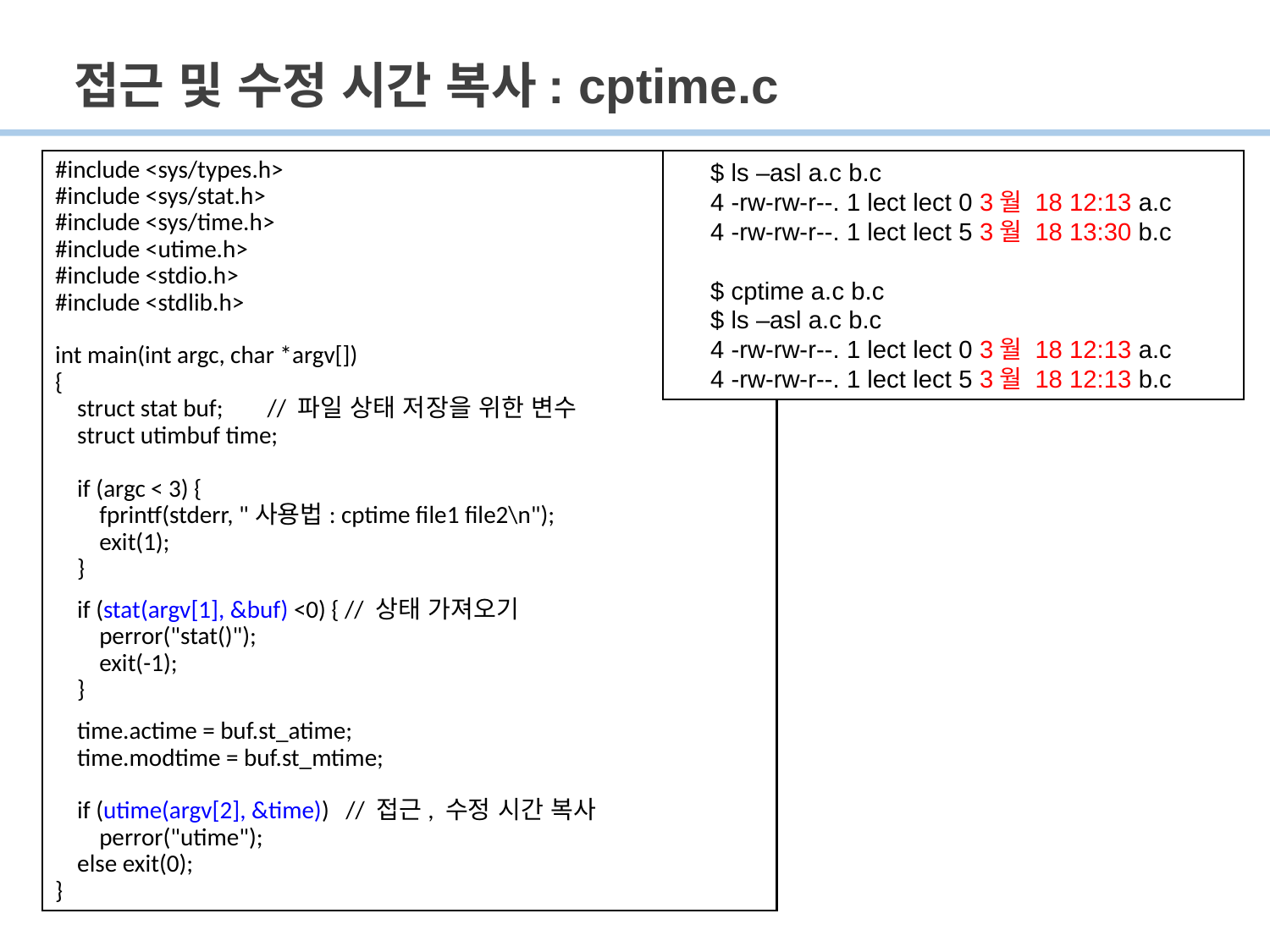

# 접근 및 수정 시간 복사: cptime.c
#include <sys/types.h>
#include <sys/stat.h>
#include <sys/time.h>
#include <utime.h>
#include <stdio.h>
#include <stdlib.h>

int main(int argc, char *argv[])
{
    struct stat buf;        // 파일 상태 저장을 위한 변수
    struct utimbuf time;

    if (argc < 3) {
        fprintf(stderr, "사용법: cptime file1 file2\n");
        exit(1);
    }

    if (stat(argv[1], &buf) <0) { // 상태 가져오기
        perror("stat()");
        exit(-1);
    }

    time.actime = buf.st_atime;
    time.modtime = buf.st_mtime;

    if (utime(argv[2], &time))   // 접근, 수정 시간 복사
        perror("utime");
    else exit(0);
}
$ ls –asl a.c b.c
4 -rw-rw-r--. 1 lect lect 0 3월 18 12:13 a.c
4 -rw-rw-r--. 1 lect lect 5 3월 18 13:30 b.c

$ cptime a.c b.c
$ ls –asl a.c b.c
4 -rw-rw-r--. 1 lect lect 0 3월 18 12:13 a.c
4 -rw-rw-r--. 1 lect lect 5 3월 18 12:13 b.c